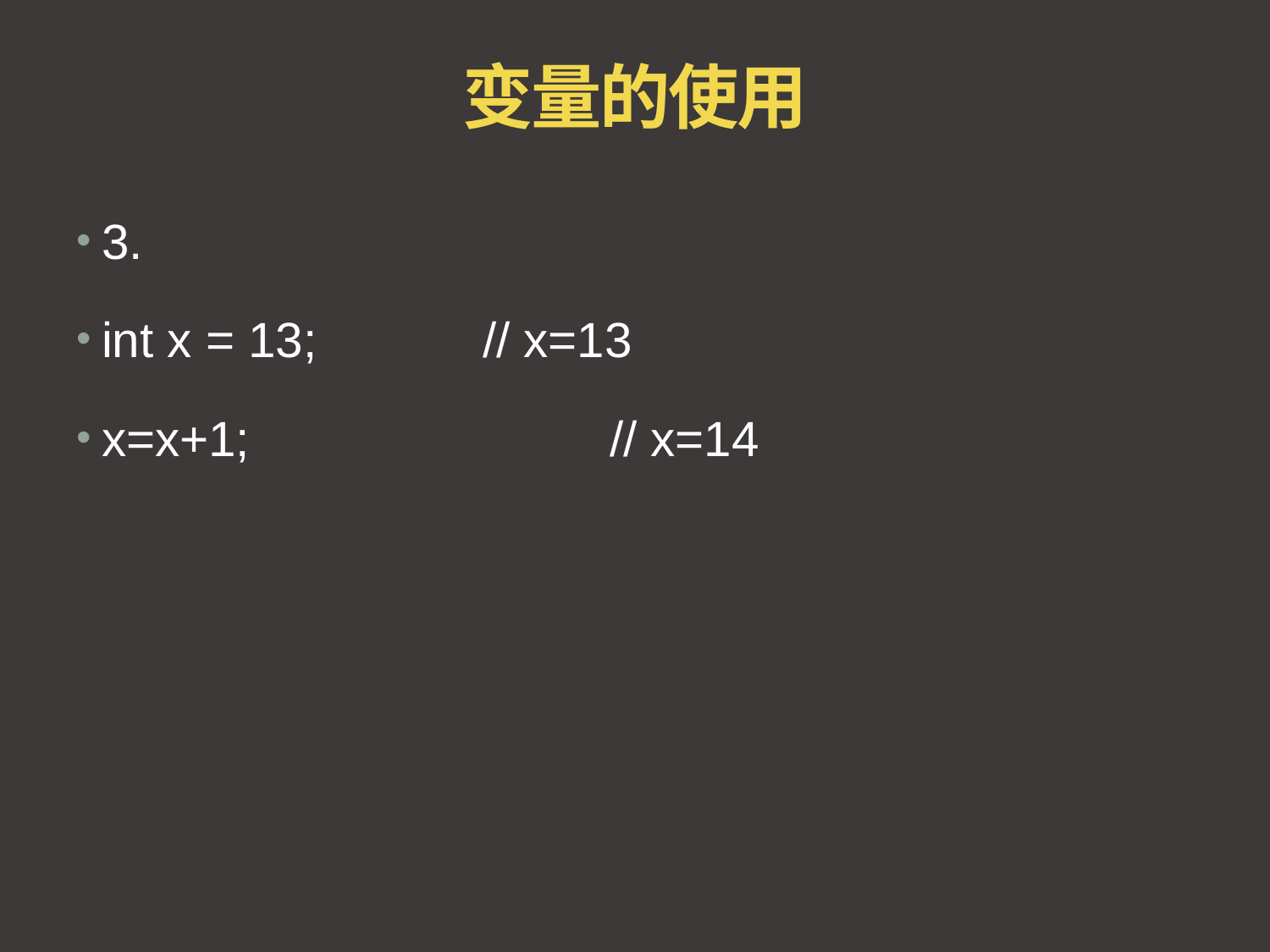

# 变量的使用
3.
int x = 13;		// x=13
x=x+1;			// x=14